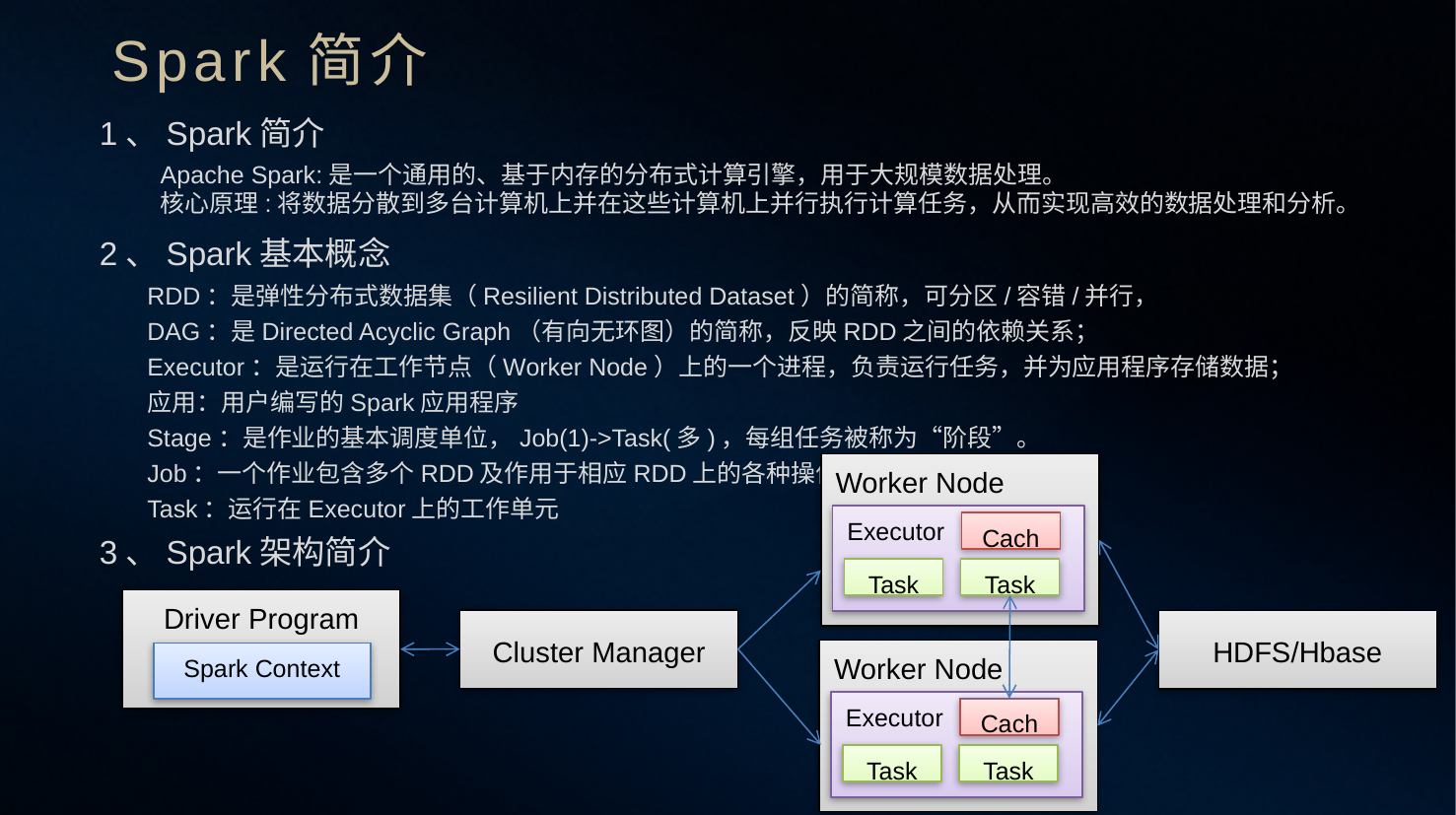

Spark简介
1、Spark简介
Apache Spark:是一个通用的、基于内存的分布式计算引擎，用于大规模数据处理。
核心原理:将数据分散到多台计算机上并在这些计算机上并行执行计算任务，从而实现高效的数据处理和分析。
2、Spark基本概念
RDD：是弹性分布式数据集（Resilient Distributed Dataset）的简称，可分区/容错/并行，
DAG：是Directed Acyclic Graph（有向无环图）的简称，反映RDD之间的依赖关系；
Executor：是运行在工作节点（Worker Node）上的一个进程，负责运行任务，并为应用程序存储数据；
应用：用户编写的Spark应用程序
Stage：是作业的基本调度单位，Job(1)->Task(多)，每组任务被称为“阶段”。
Job：一个作业包含多个RDD及作用于相应RDD上的各种操作；
Task：运行在Executor上的工作单元

Worker Node
Executor
Cache
3、Spark架构简介
Task
Task
Driver Program
Cluster Manager
HDFS/Hbase
Worker Node
Spark Context
Executor
Cache
Task
Task